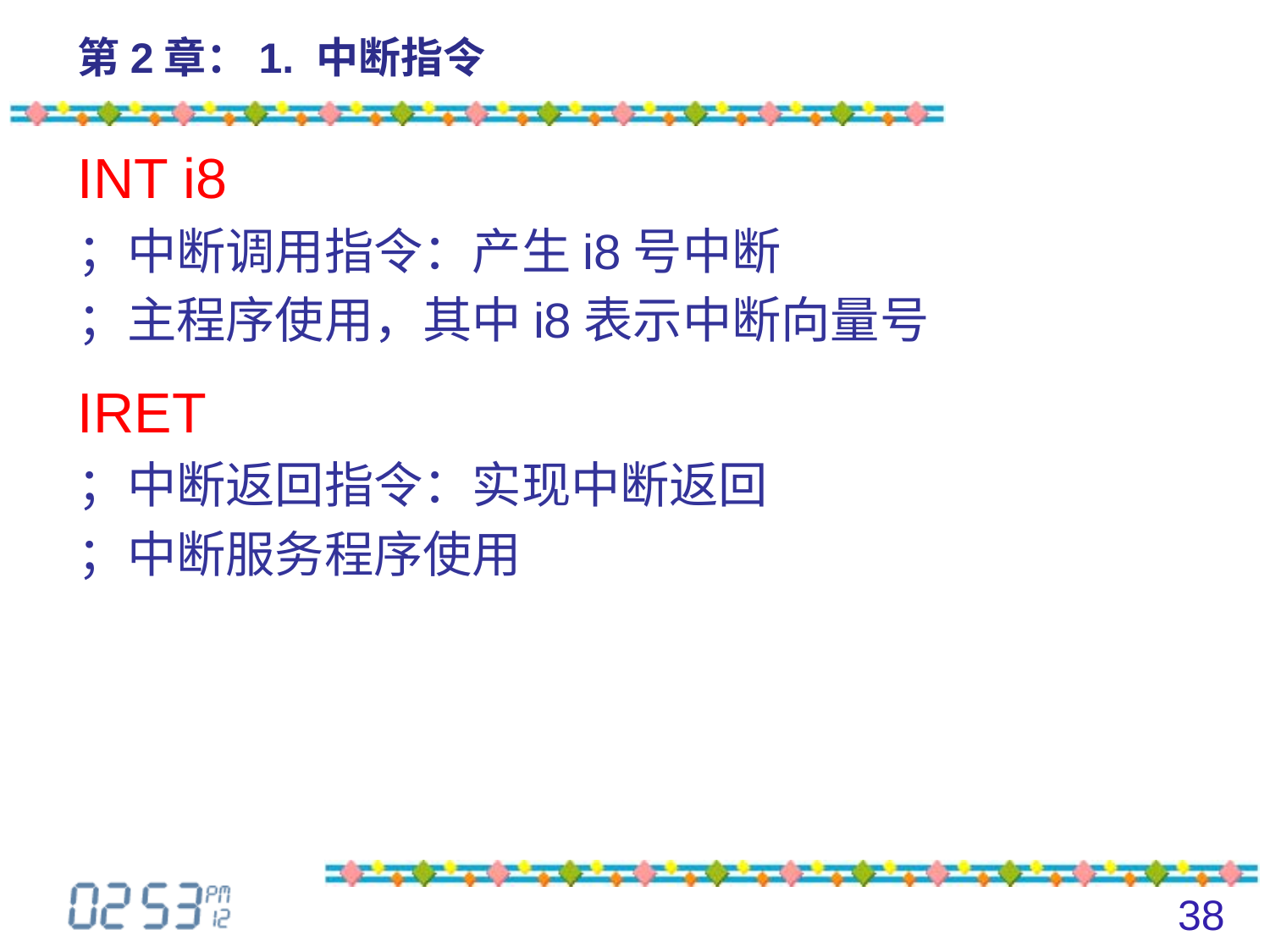

# 第2章：1. 中断指令
INT i8
；中断调用指令：产生i8号中断
；主程序使用，其中i8表示中断向量号
IRET
；中断返回指令：实现中断返回
；中断服务程序使用